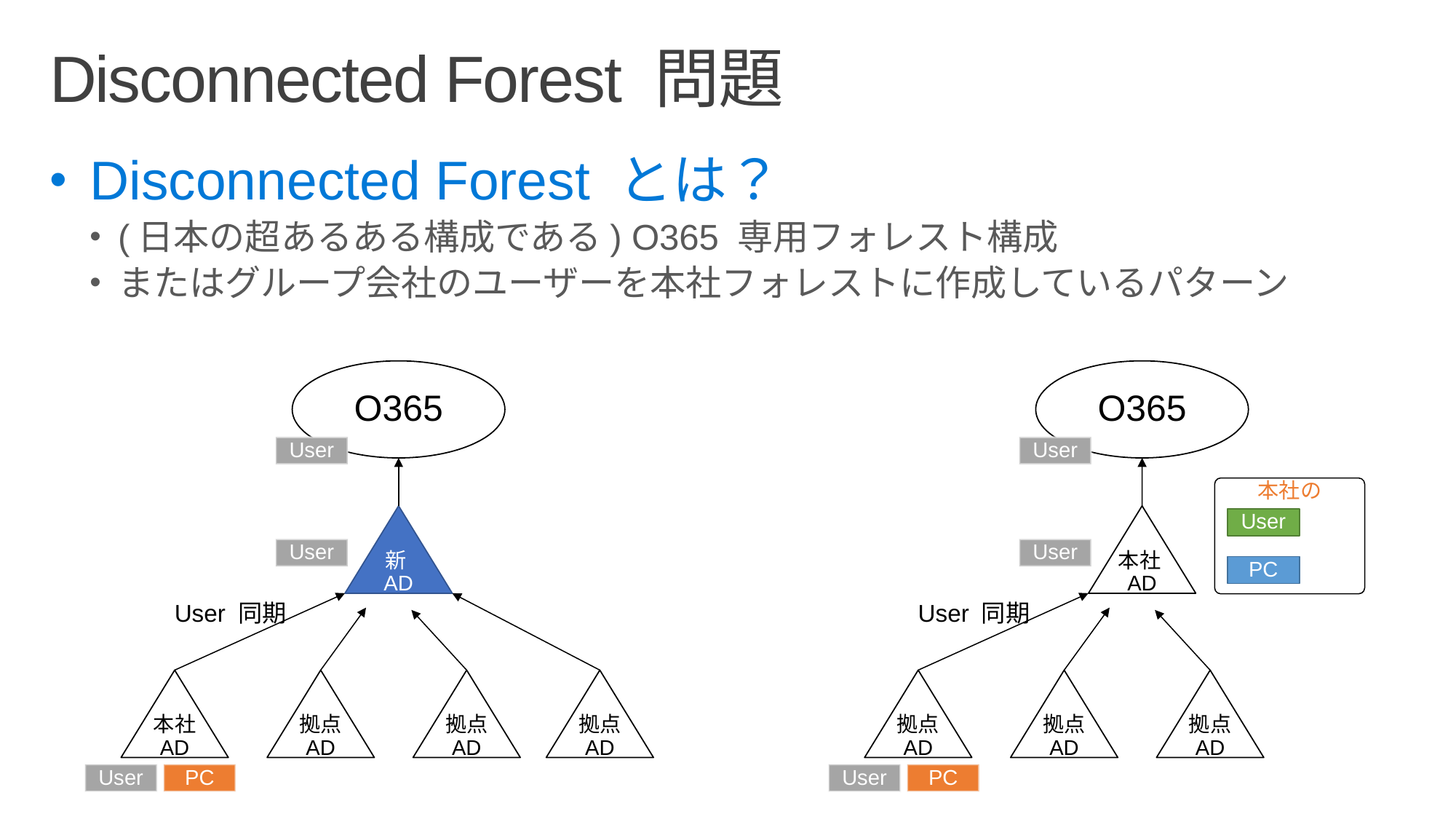

Disconnected Forest 問題
Disconnected Forest とは？
(日本の超あるある構成である) O365 専用フォレスト構成
またはグループ会社のユーザーを本社フォレストに作成しているパターン
O365
O365
User
User
本社の
新AD
本社AD
User
User
User
PC
User 同期
User 同期
拠点 AD
拠点 AD
拠点 AD
拠点 AD
拠点 AD
本社 AD
拠点 AD
User
PC
User
PC